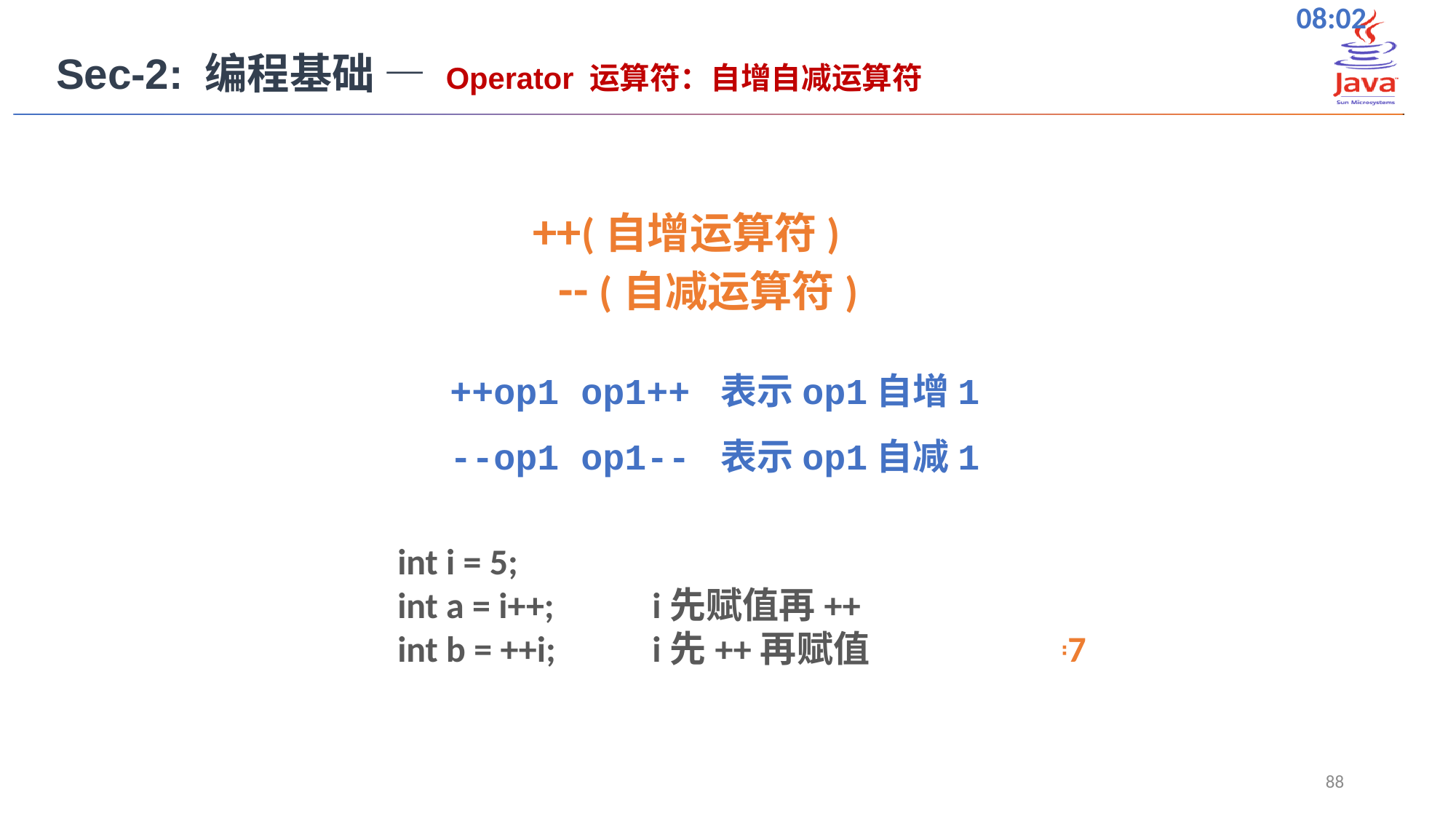

Sec-2: 编程基础 — Operator 运算符：自增自减运算符
++(自增运算符)     -- (自减运算符)
++op1 op1++ 表示op1自增1
--op1 op1-- 表示op1自减1
int i = 5;
int a = i++;	          i先赋值再++ 	     a=5 i=6
int b = ++i;	          i先++再赋值            b=7 i=7

88